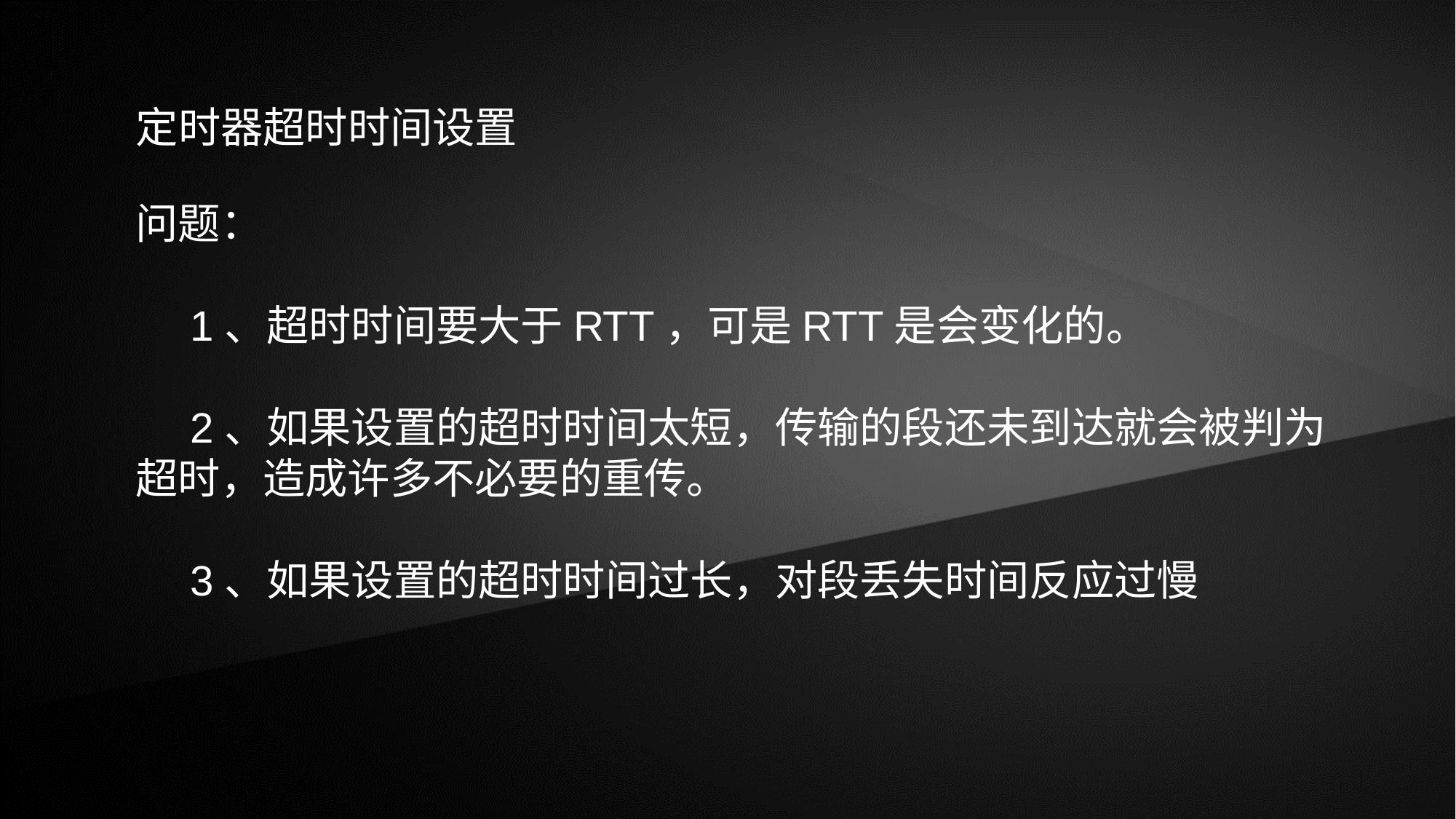

定时器超时时间设置
问题：

1、超时时间要大于RTT，可是RTT是会变化的。

2、如果设置的超时时间太短，传输的段还未到达就会被判为超时，造成许多不必要的重传。

3、如果设置的超时时间过长，对段丢失时间反应过慢